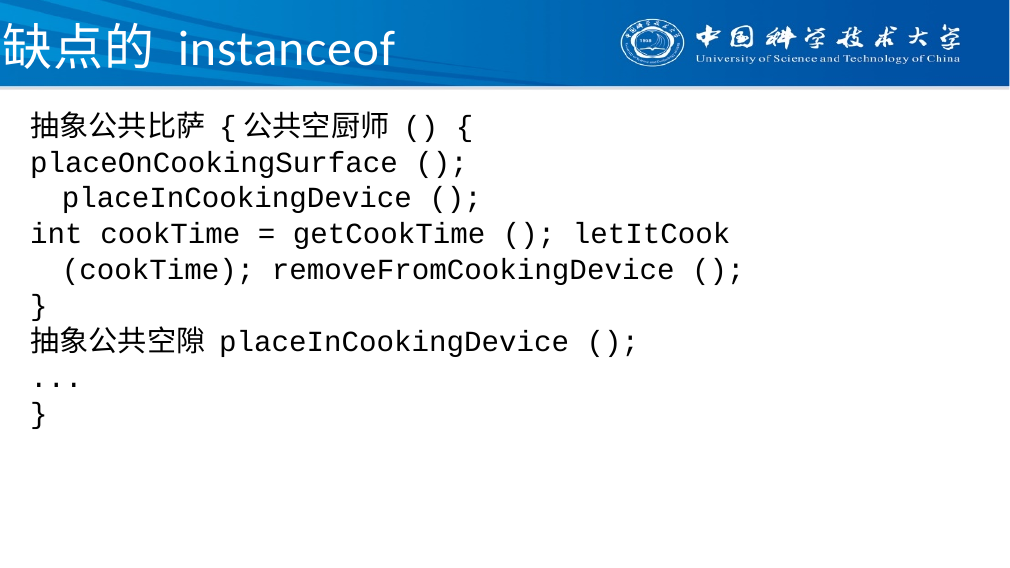

# 缺点的 instanceof
抽象公共比萨 {公共空厨师 () {
placeOnCookingSurface (); placeInCookingDevice ();
int cookTime = getCookTime (); letItCook (cookTime); removeFromCookingDevice ();
}
抽象公共空隙 placeInCookingDevice ();
...
}